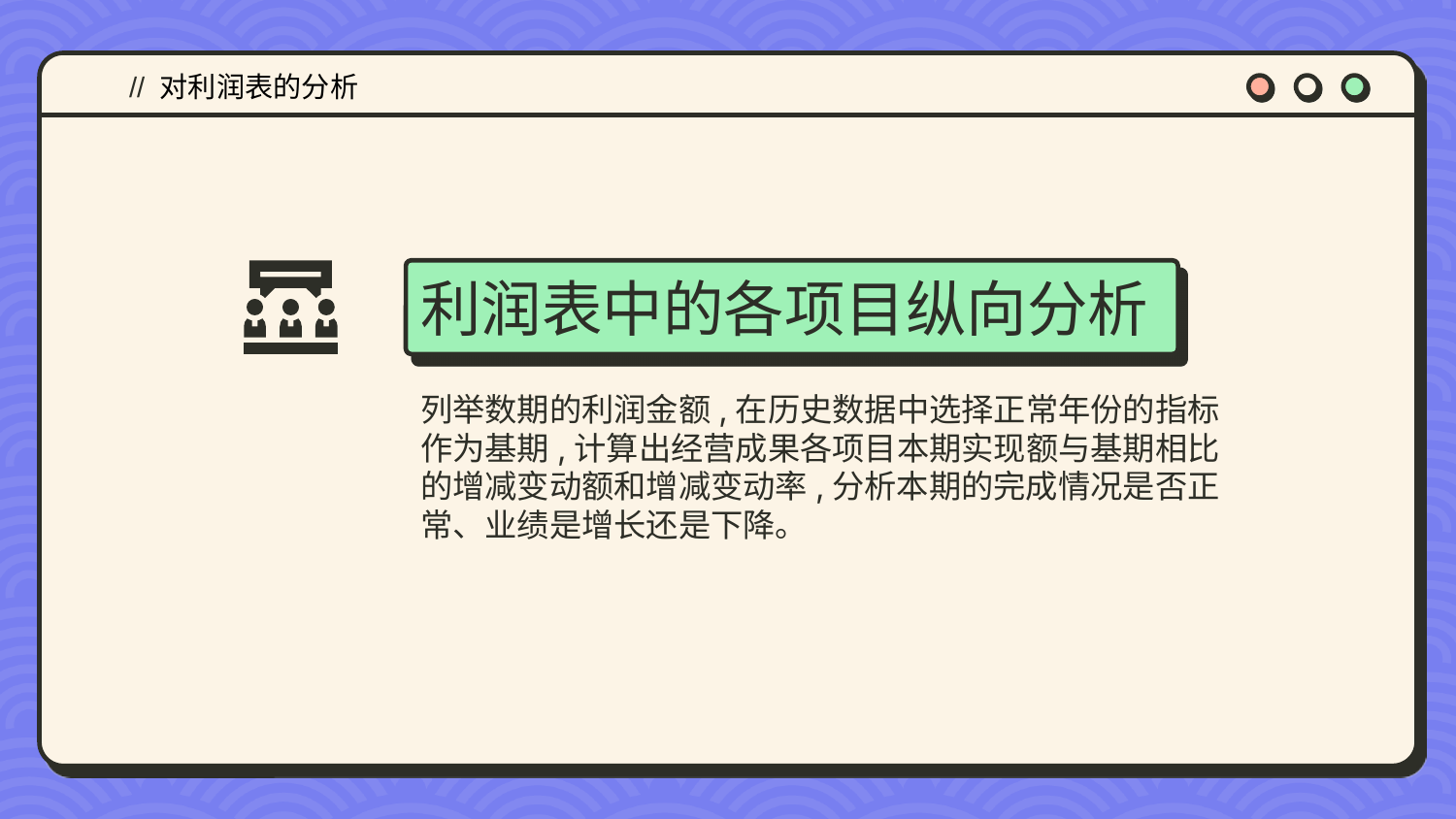

// 对利润表的分析

利润表中的各项目纵向分析
列举数期的利润金额,在历史数据中选择正常年份的指标作为基期,计算出经营成果各项目本期实现额与基期相比的增减变动额和增减变动率,分析本期的完成情况是否正常、业绩是增长还是下降。